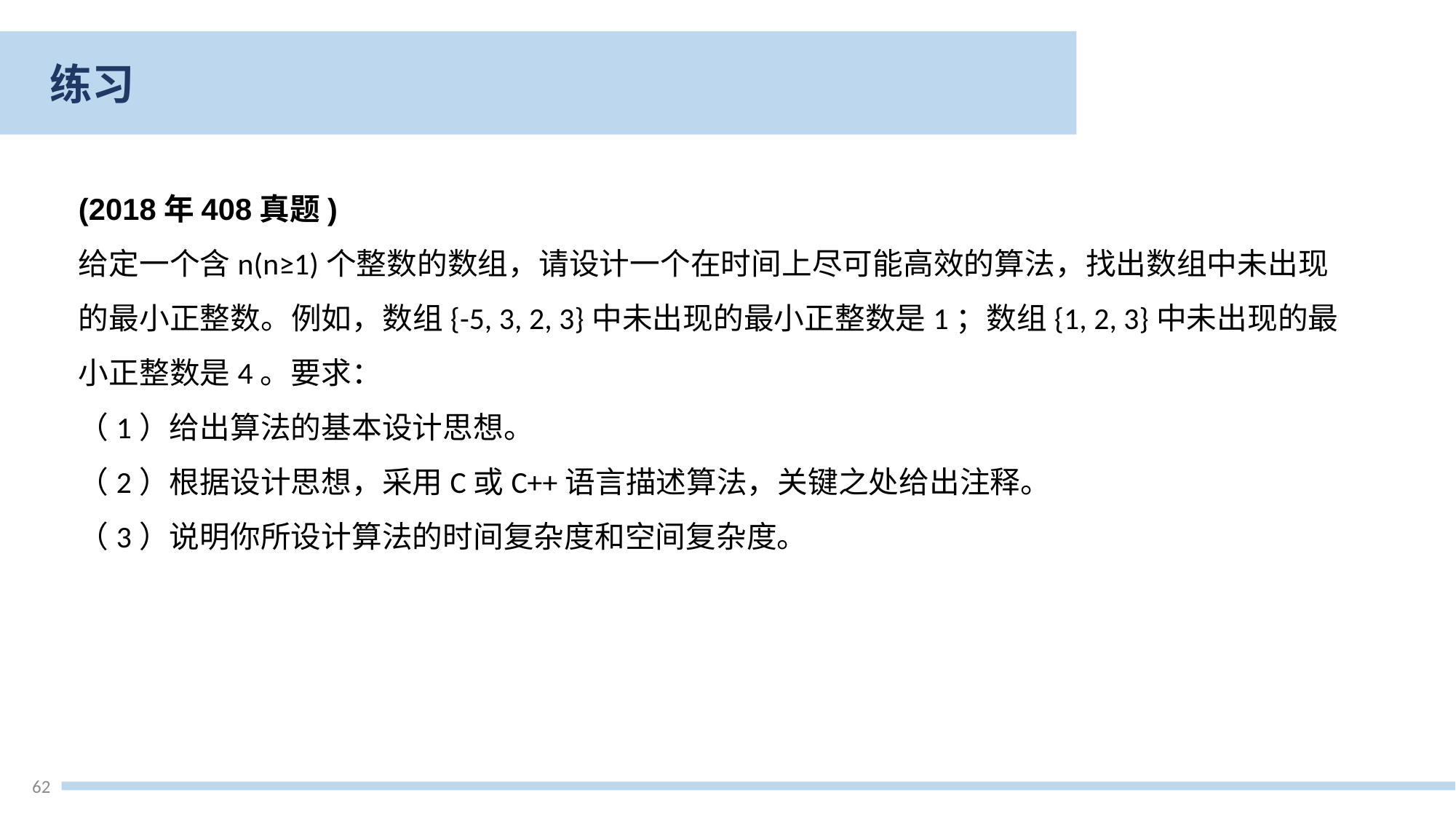

练习
(2018年408真题)
给定一个含n(n≥1)个整数的数组，请设计一个在时间上尽可能高效的算法，找出数组中未出现的最小正整数。例如，数组{-5, 3, 2, 3}中未出现的最小正整数是1；数组{1, 2, 3}中未出现的最小正整数是4。要求：
（1）给出算法的基本设计思想。
（2）根据设计思想，采用C或C++语言描述算法，关键之处给出注释。
（3）说明你所设计算法的时间复杂度和空间复杂度。
62